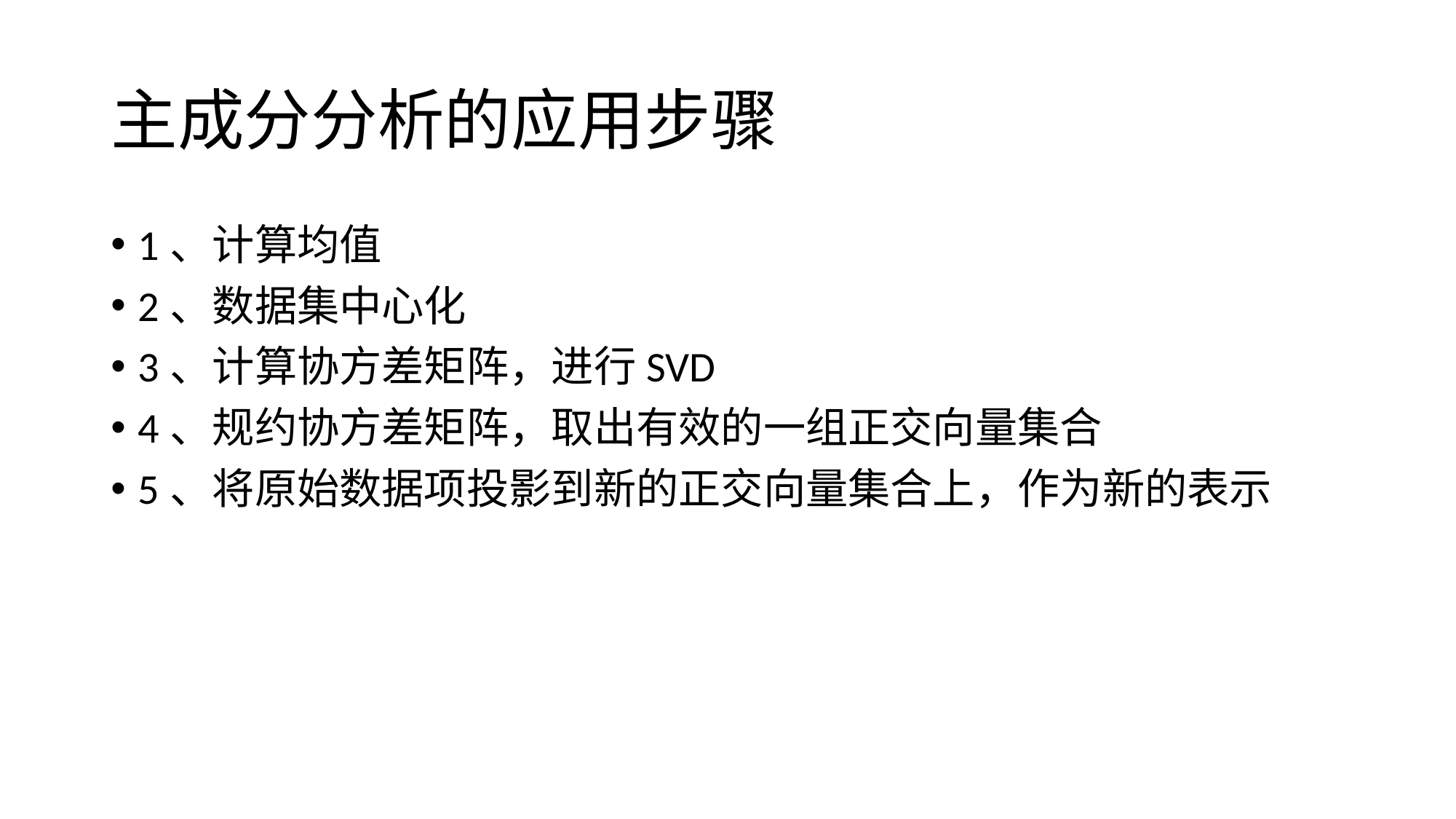

# 主成分分析的应用步骤
1、计算均值
2、数据集中心化
3、计算协方差矩阵，进行SVD
4、规约协方差矩阵，取出有效的一组正交向量集合
5、将原始数据项投影到新的正交向量集合上，作为新的表示